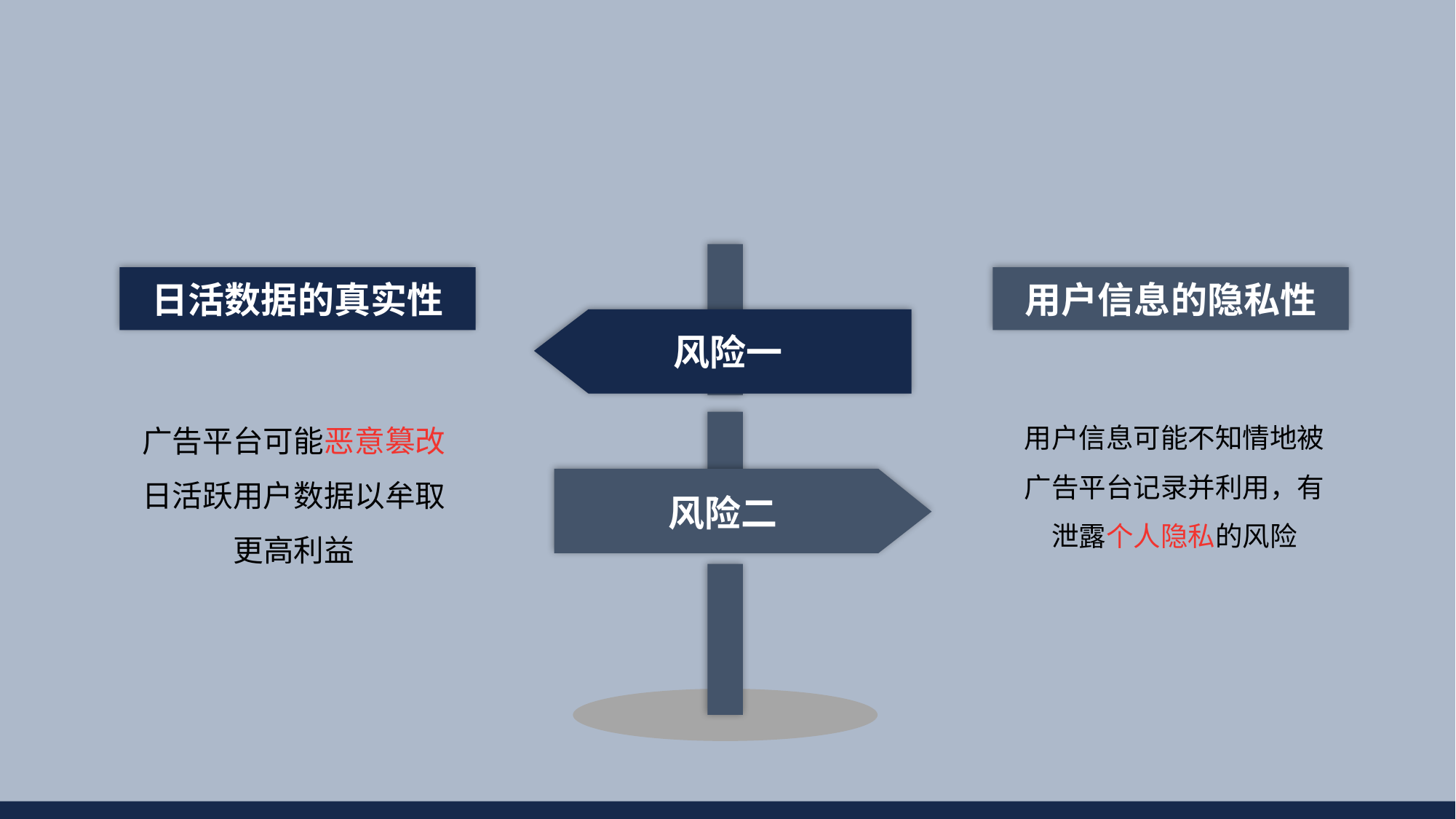

风险一
风险二
日活数据的真实性
用户信息的隐私性
广告平台可能恶意篡改日活跃用户数据以牟取更高利益
用户信息可能不知情地被广告平台记录并利用，有泄露个人隐私的风险